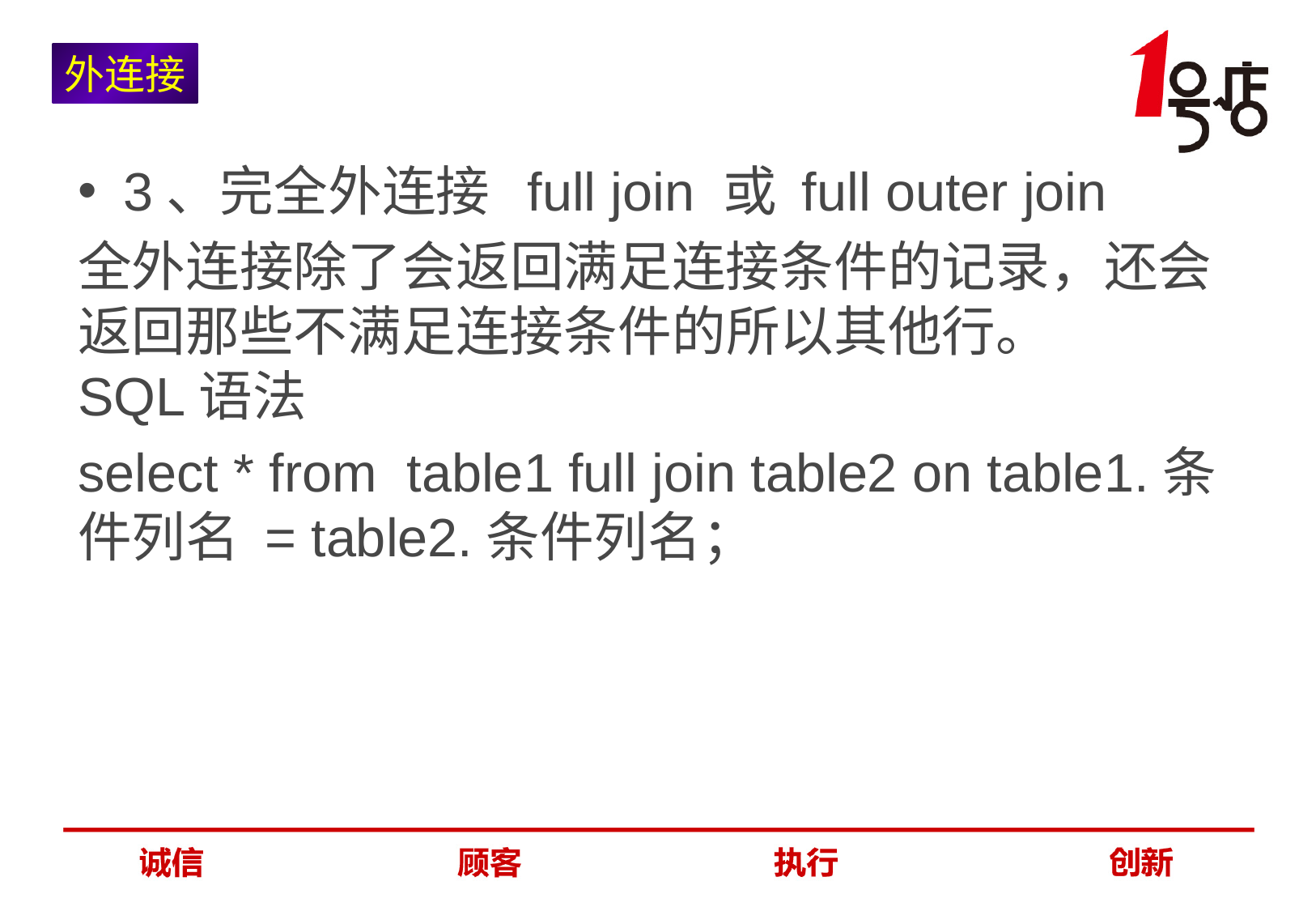

外连接
3、完全外连接  full join 或 full outer join
全外连接除了会返回满足连接条件的记录，还会返回那些不满足连接条件的所以其他行。
SQL语法
select * from  table1 full join table2 on table1.条件列名 = table2.条件列名；